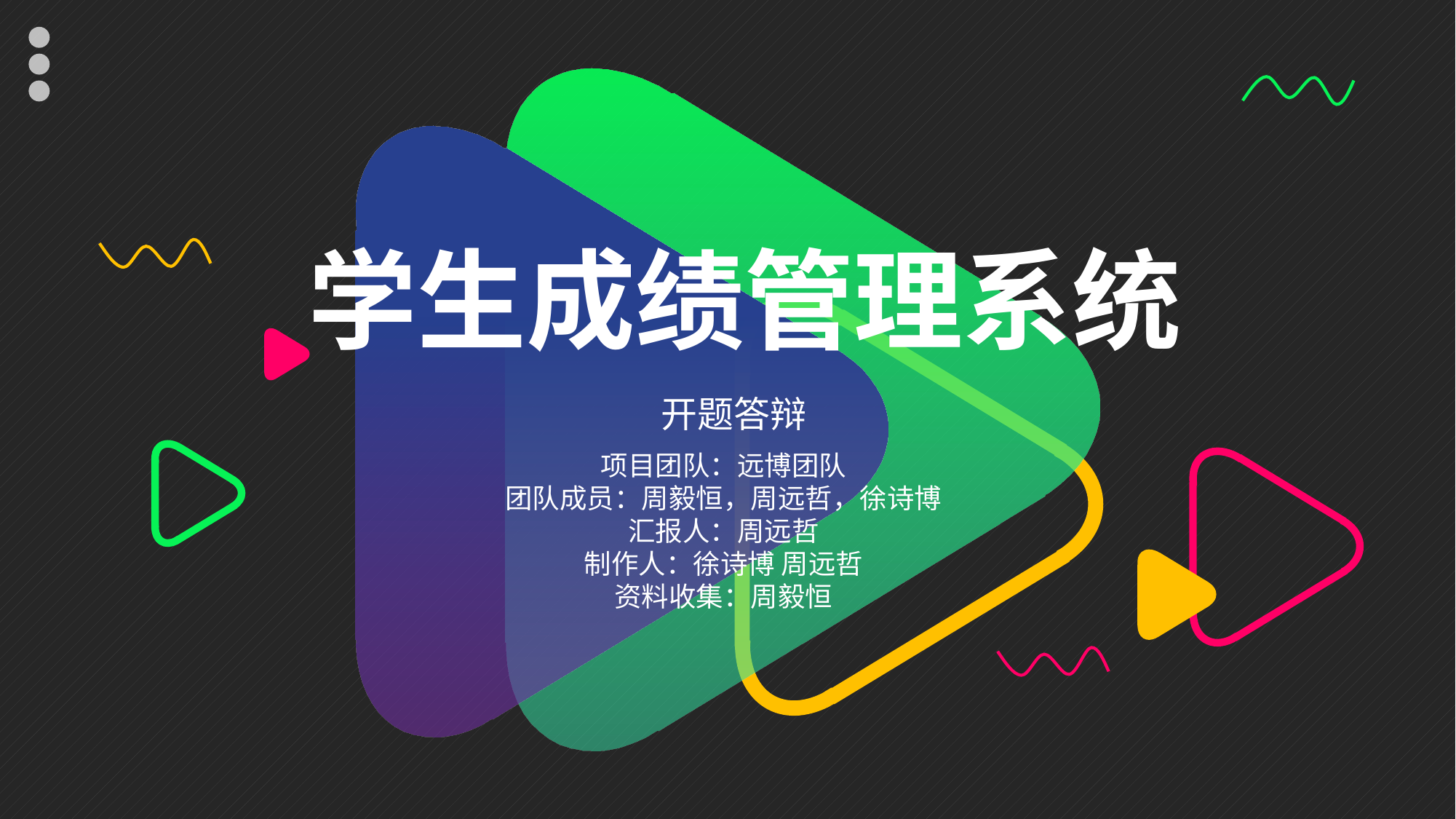

学生成绩管理系统

开题答辩

项目团队：远博团队
团队成员：周毅恒，周远哲，徐诗博
汇报人：周远哲
制作人：徐诗博 周远哲
资料收集：周毅恒